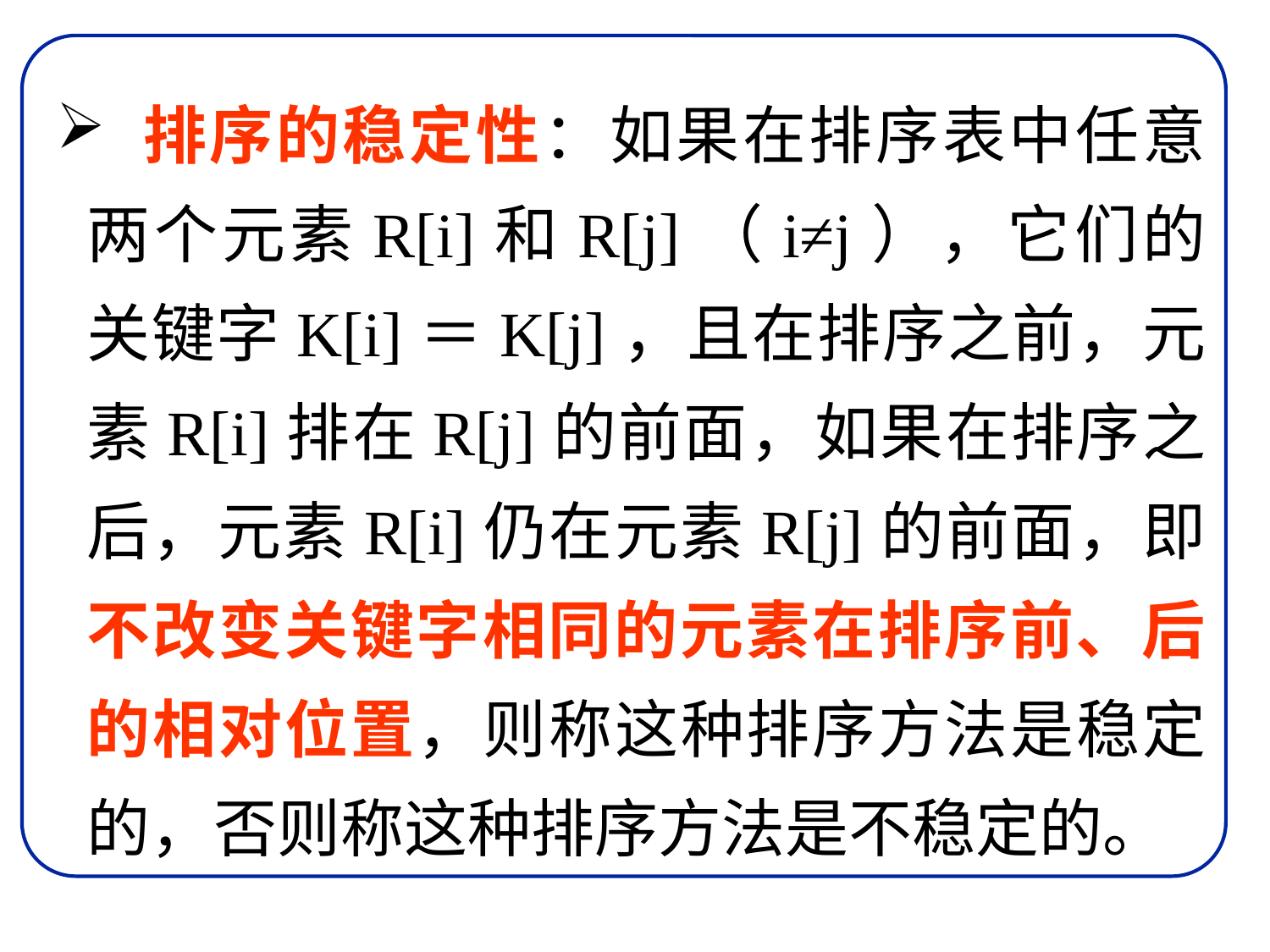

排序的稳定性：如果在排序表中任意两个元素R[i]和R[j]（i≠j），它们的关键字K[i]＝K[j]，且在排序之前，元素R[i]排在R[j]的前面，如果在排序之后，元素R[i]仍在元素R[j]的前面，即不改变关键字相同的元素在排序前、后的相对位置，则称这种排序方法是稳定的，否则称这种排序方法是不稳定的。